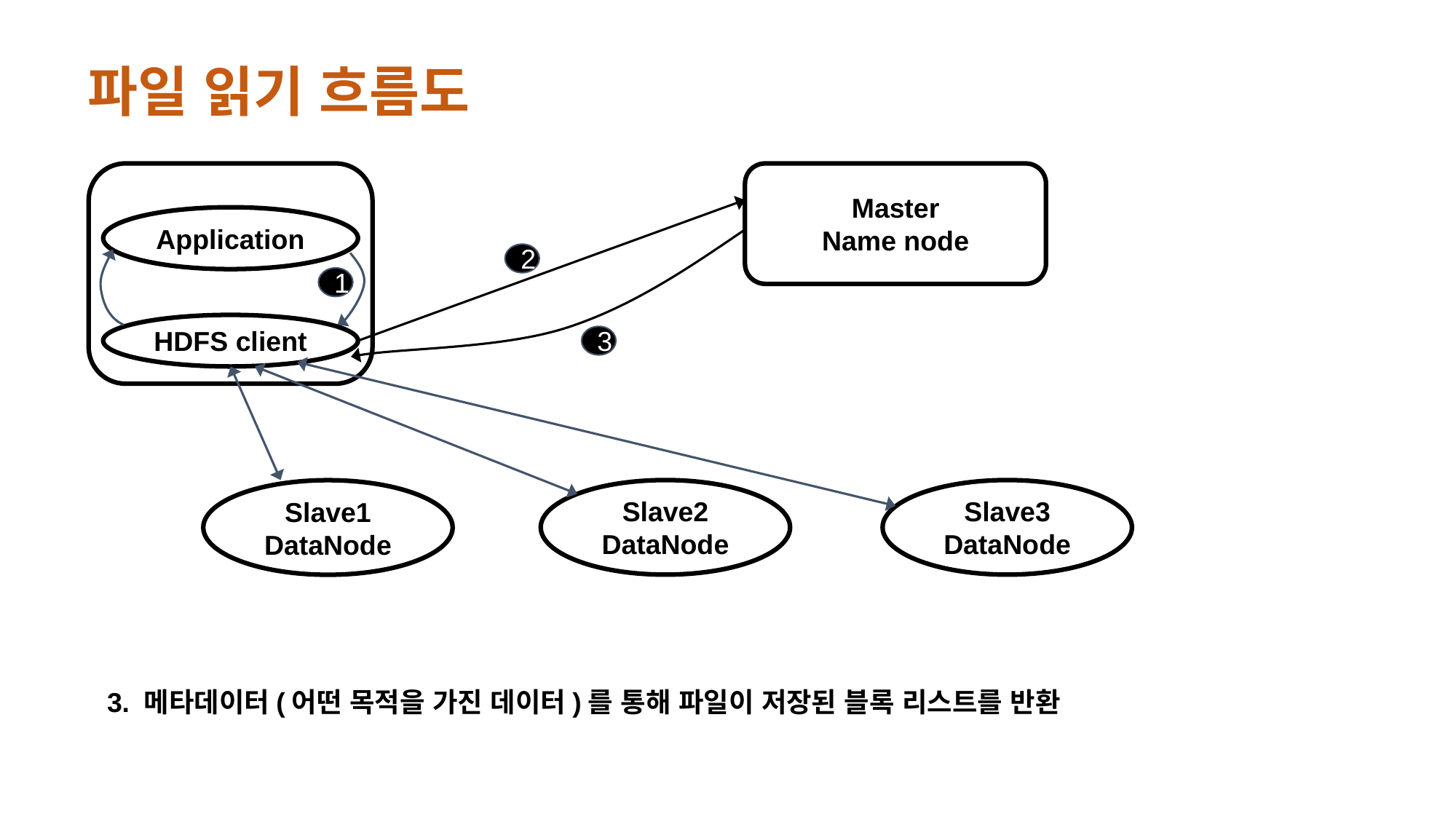

파일 읽기 흐름도

Master
Name node
Application

2

1
HDFS client
3
Slave2
DataNode
Slave3
DataNode
Slave1
DataNode
3. 메타데이터(어떤 목적을 가진 데이터)를 통해 파일이 저장된 블록 리스트를 반환